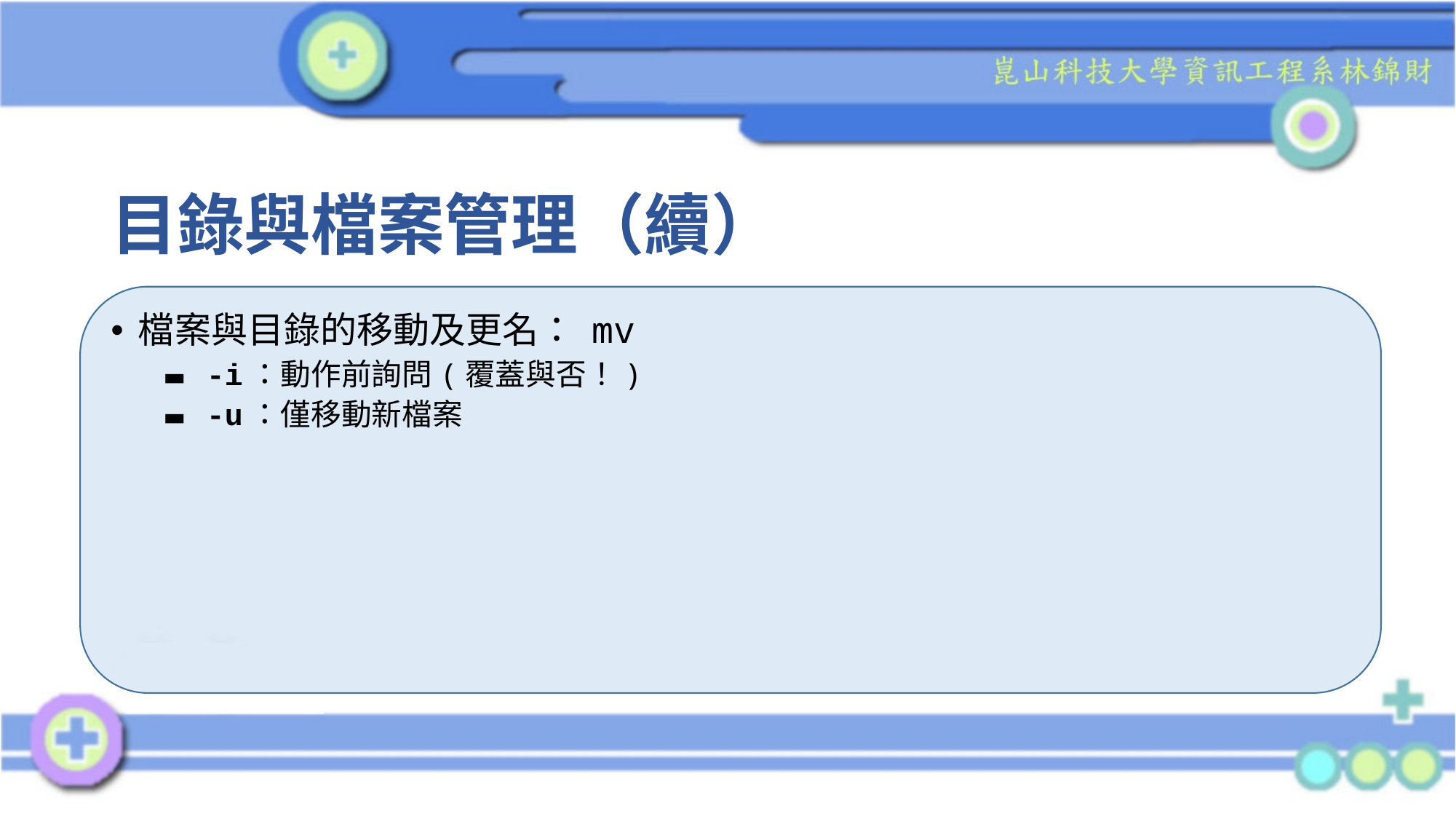

# 目錄與檔案管理（續）

檔案與目錄的移動及更名： mv
-i：動作前詢問(覆蓋與否！)
-u：僅移動新檔案